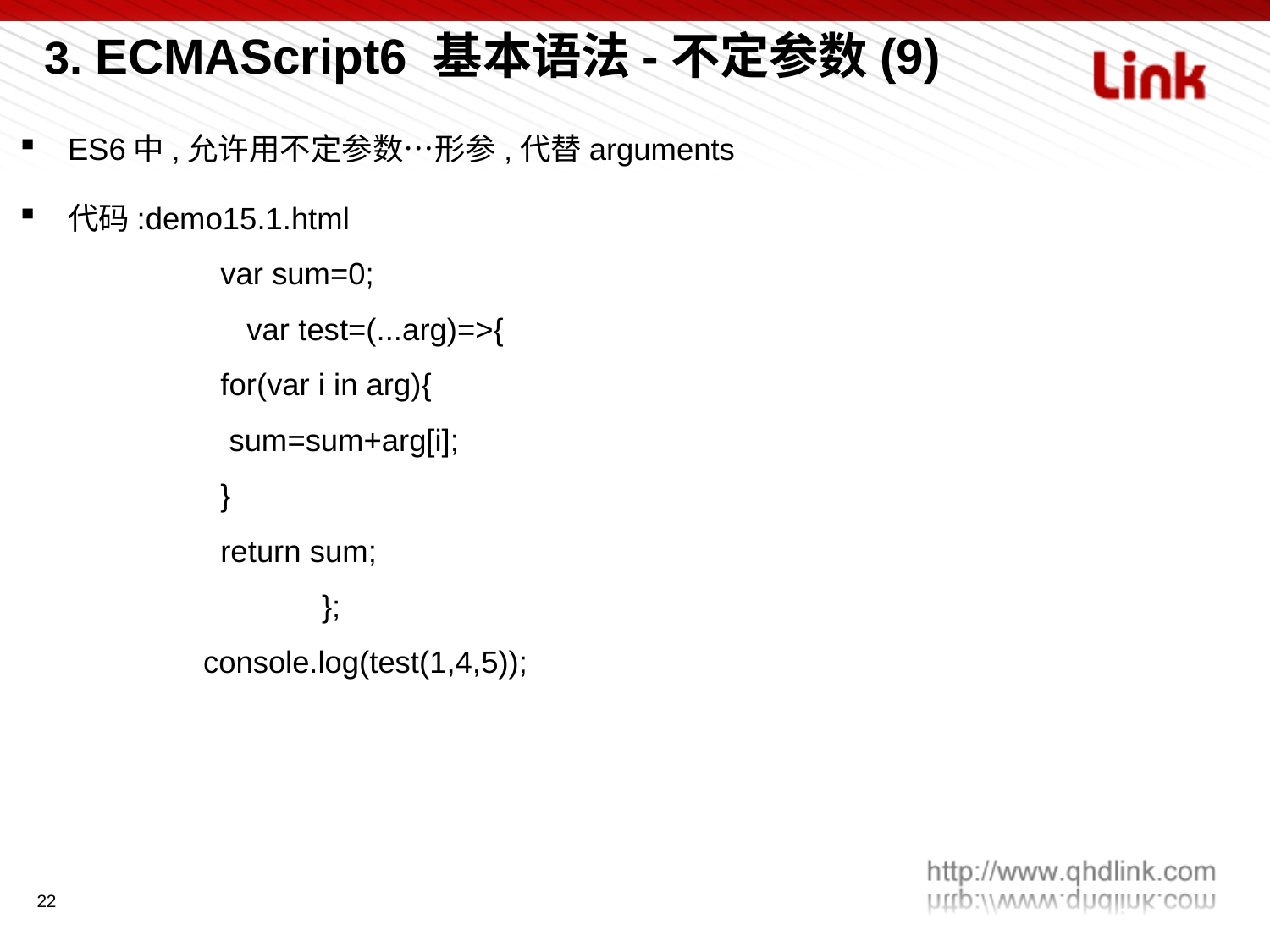

3. ECMAScript6 基本语法-不定参数(9)
ES6中,允许用不定参数…形参,代替arguments
代码:demo15.1.html
           var sum=0;
	      var test=(...arg)=>{
           for(var i in arg){
            sum=sum+arg[i];
           }
           return sum;
		};
	 console.log(test(1,4,5));

22